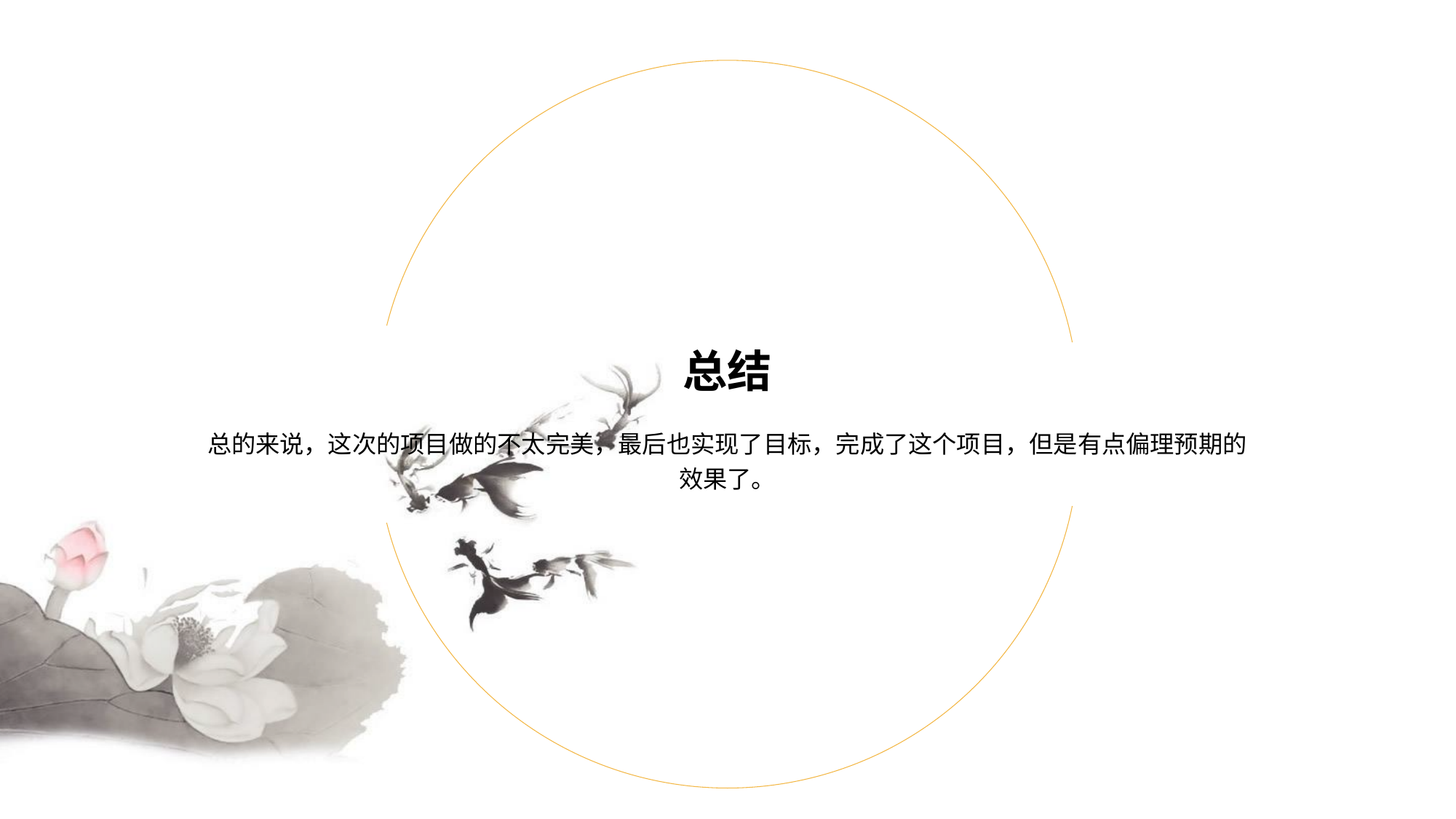

总结
总的来说，这次的项目做的不太完美，最后也实现了目标，完成了这个项目，但是有点偏理预期的效果了。